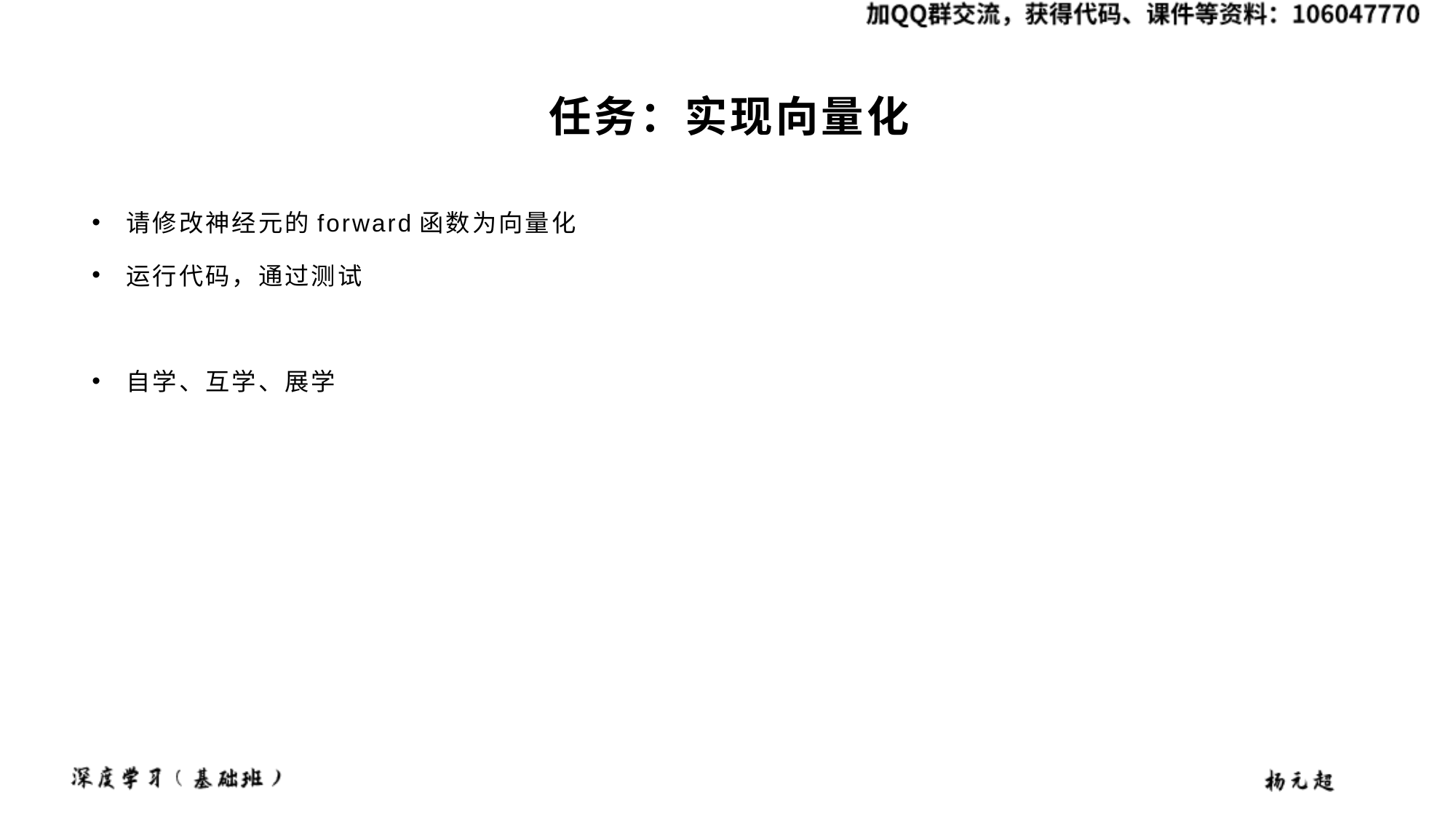

# 任务：实现向量化
请修改神经元的forward函数为向量化
运行代码，通过测试

自学、互学、展学